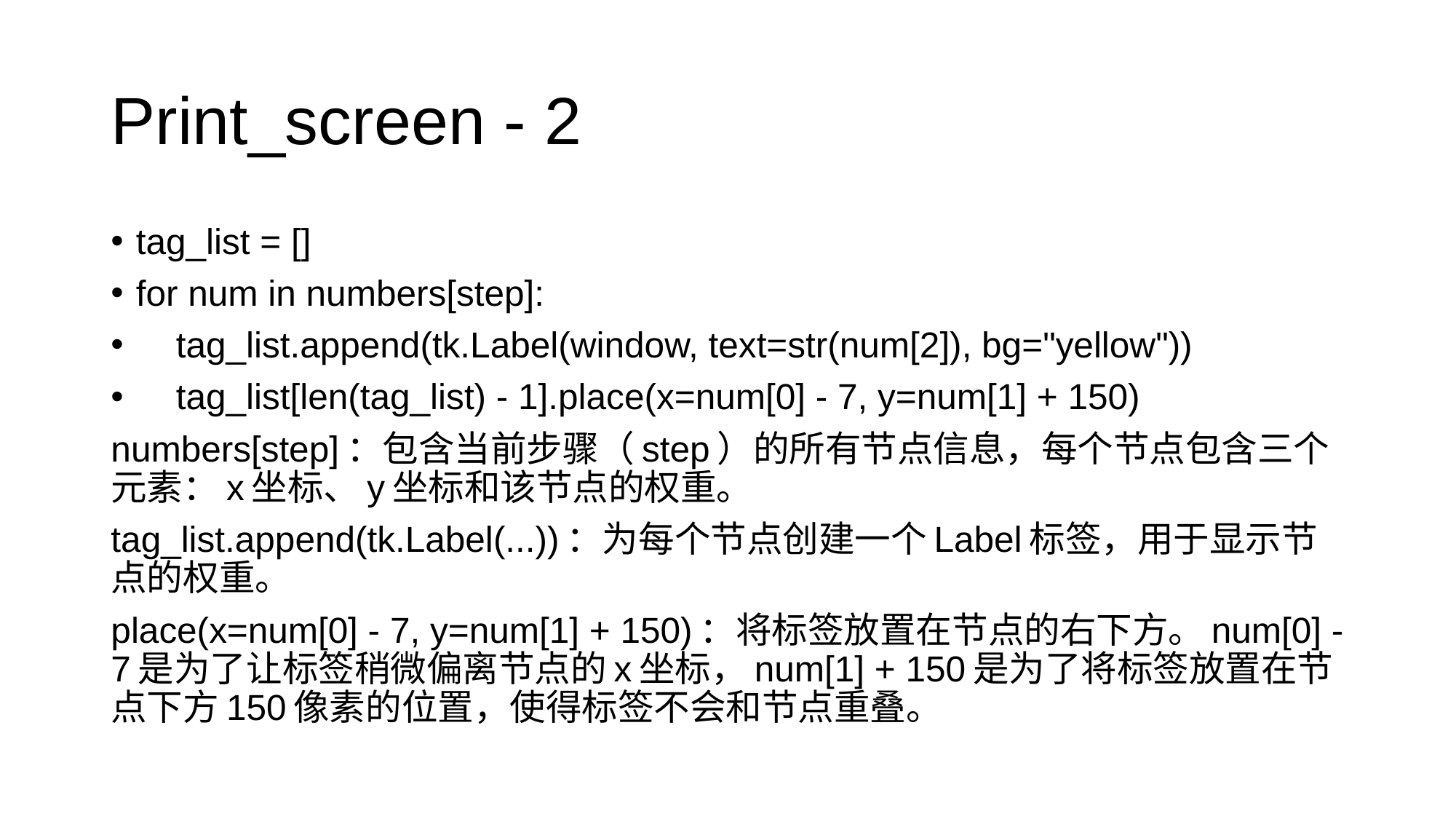

# Print_screen - 2
tag_list = []
for num in numbers[step]:
    tag_list.append(tk.Label(window, text=str(num[2]), bg="yellow"))
    tag_list[len(tag_list) - 1].place(x=num[0] - 7, y=num[1] + 150)
numbers[step]：包含当前步骤（step）的所有节点信息，每个节点包含三个元素：x坐标、y坐标和该节点的权重。
tag_list.append(tk.Label(...))：为每个节点创建一个Label标签，用于显示节点的权重。
place(x=num[0] - 7, y=num[1] + 150)：将标签放置在节点的右下方。num[0] - 7是为了让标签稍微偏离节点的x坐标，num[1] + 150是为了将标签放置在节点下方150像素的位置，使得标签不会和节点重叠。